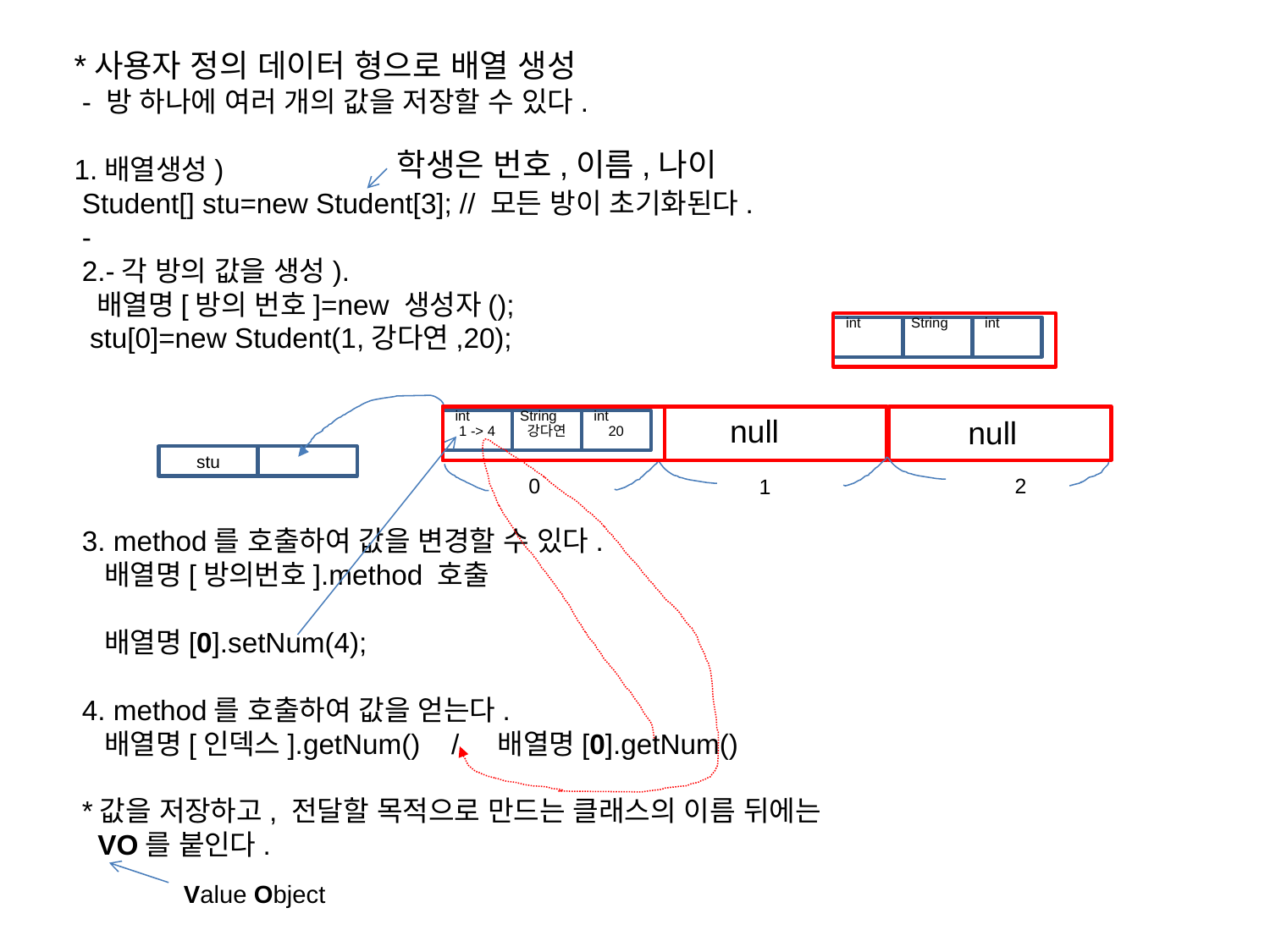

*사용자 정의 데이터 형으로 배열 생성
 - 방 하나에 여러 개의 값을 저장할 수 있다.

1.배열생성)
 Student[] stu=new Student[3]; // 모든 방이 초기화된다.
 -
 2.-각 방의 값을 생성).
  배열명[방의 번호]=new 생성자();
  stu[0]=new Student(1,강다연,20);

 3. method를 호출하여 값을 변경할 수 있다.
   배열명[방의번호].method 호출

   배열명[0].setNum(4);

 4. method를 호출하여 값을 얻는다.
   배열명[인덱스].getNum()    /    배열명[0].getNum()

 *값을 저장하고, 전달할 목적으로 만드는 클래스의 이름 뒤에는
   VO를 붙인다.
학생은 번호,이름,나이
int
String
int

int
String
int
null

null
1 -> 4
강다연
20

stu

0
2
1
Value Object